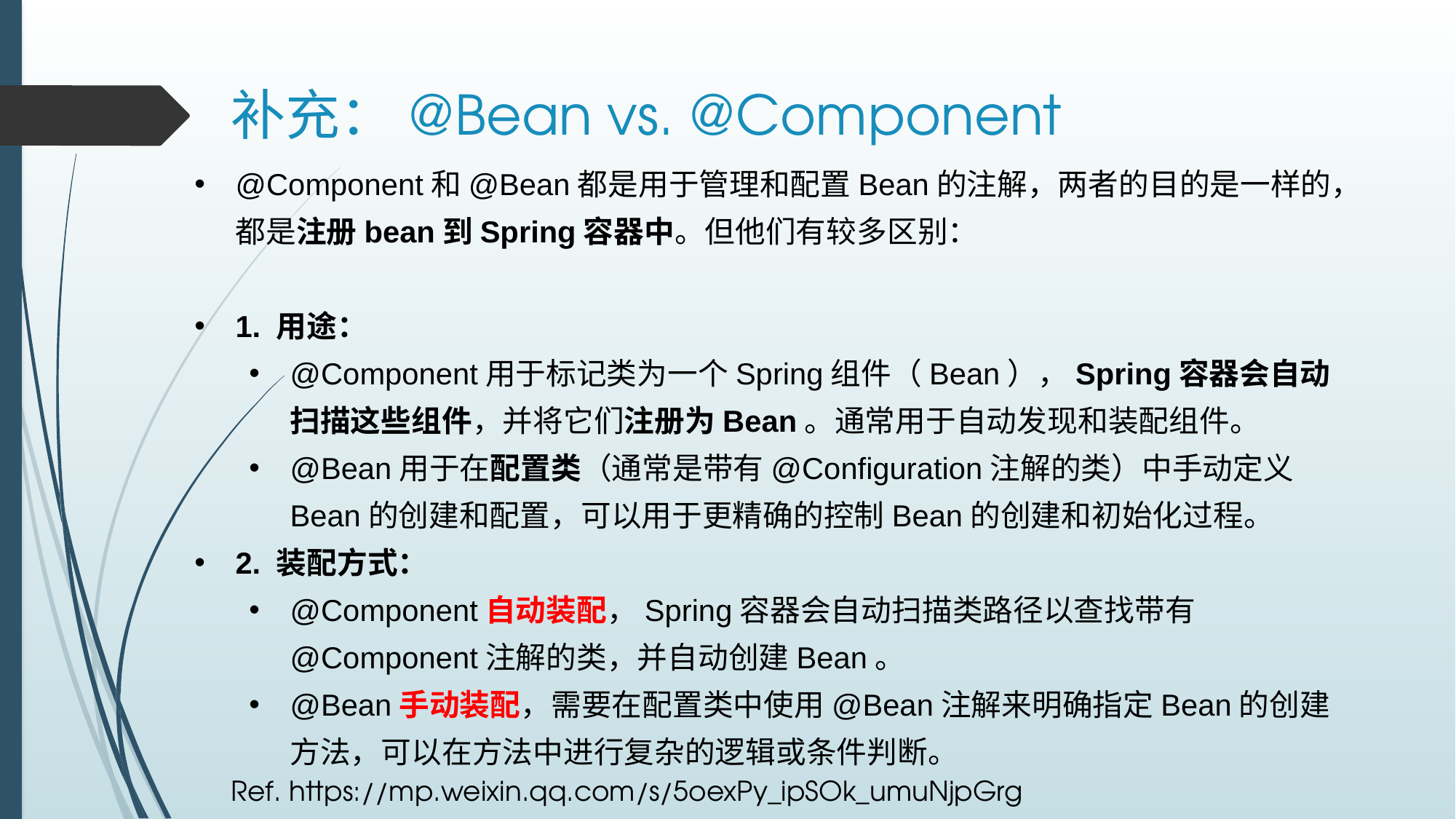

# 补充：@Bean vs. @Component
@Component和@Bean都是用于管理和配置Bean的注解，两者的目的是一样的，都是注册bean到Spring容器中。但他们有较多区别：

1. 用途：
@Component用于标记类为一个Spring组件（Bean），Spring容器会自动扫描这些组件，并将它们注册为Bean。通常用于自动发现和装配组件。
@Bean用于在配置类（通常是带有@Configuration注解的类）中手动定义Bean的创建和配置，可以用于更精确的控制Bean的创建和初始化过程。
2. 装配方式：
@Component自动装配，Spring容器会自动扫描类路径以查找带有@Component注解的类，并自动创建Bean。
@Bean手动装配，需要在配置类中使用@Bean注解来明确指定Bean的创建方法，可以在方法中进行复杂的逻辑或条件判断。
Ref. https://mp.weixin.qq.com/s/5oexPy_ipSOk_umuNjpGrg